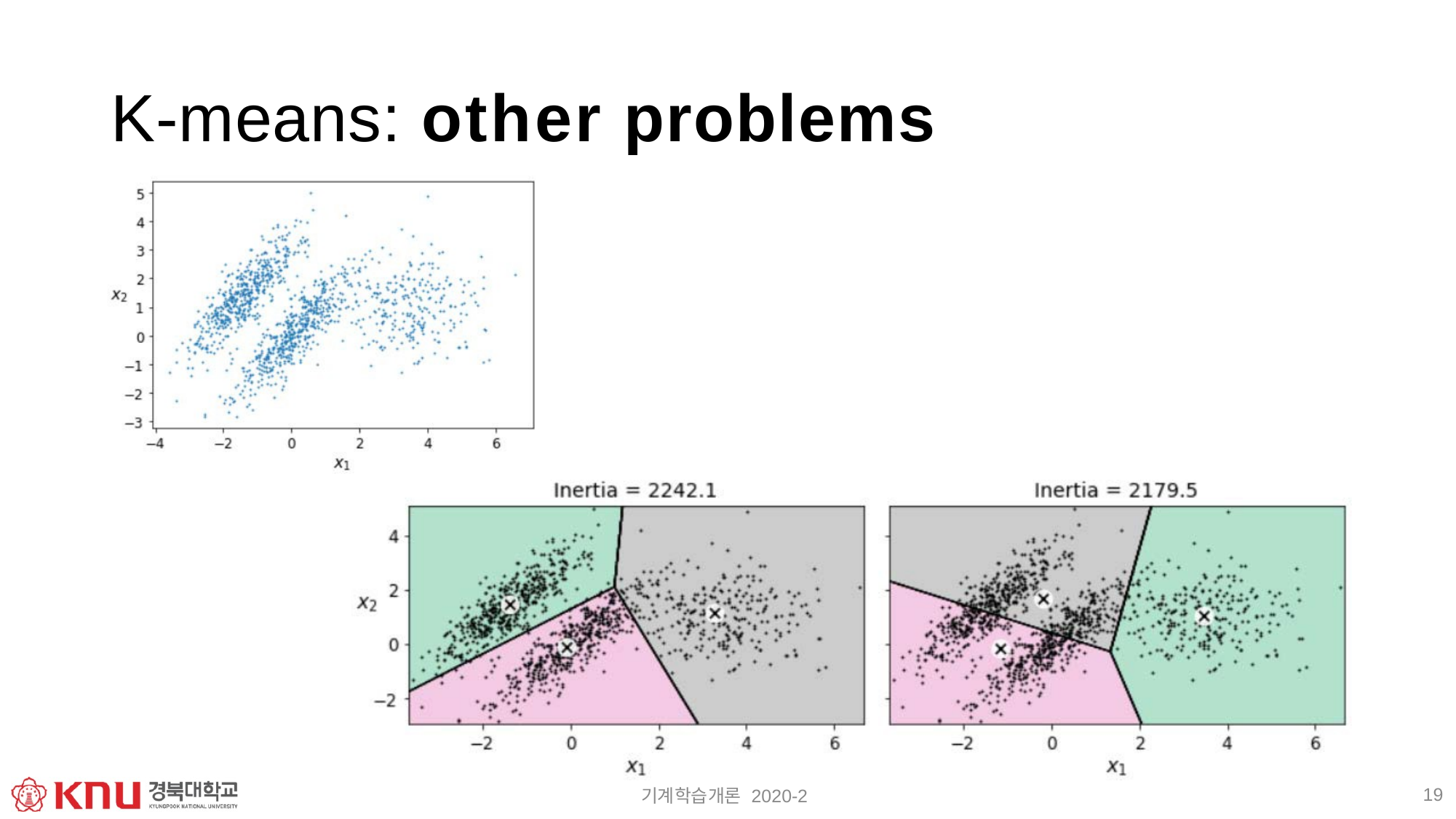

# K-means: other problems

19
기계학습개론 2020-2